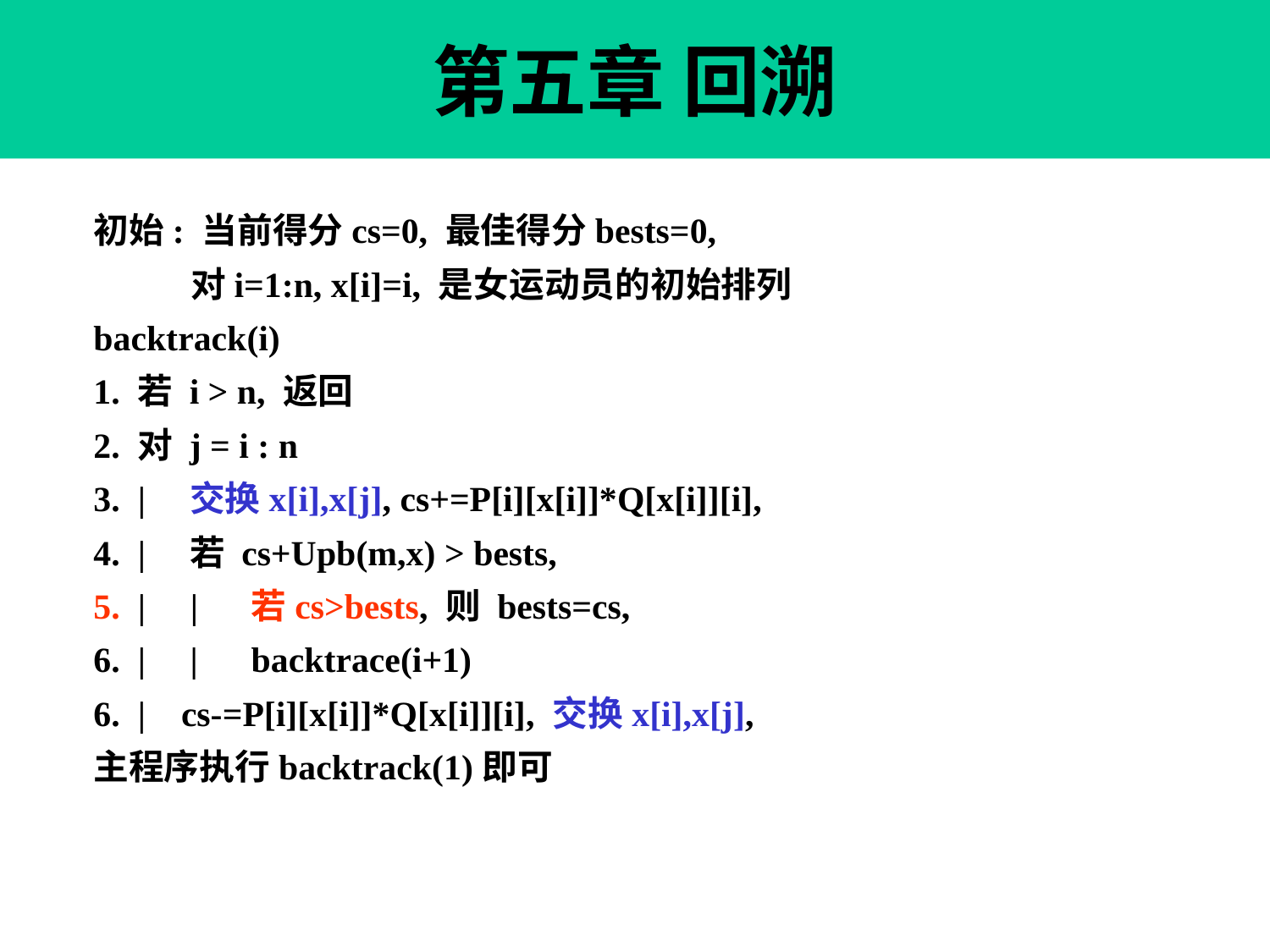

# 第五章 回溯
初始: 当前得分cs=0, 最佳得分bests=0,
           对i=1:n, x[i]=i, 是女运动员的初始排列
backtrack(i)
1. 若 i > n, 返回
2. 对 j = i : n
3.  |    交换x[i],x[j], cs+=P[i][x[i]]*Q[x[i]][i],
4.  |    若 cs+Upb(m,x) > bests,
5.  |     |     若cs>bests, 则 bests=cs,
6.  |     |      backtrace(i+1)
6.  |    cs-=P[i][x[i]]*Q[x[i]][i], 交换x[i],x[j],
主程序执行backtrack(1)即可